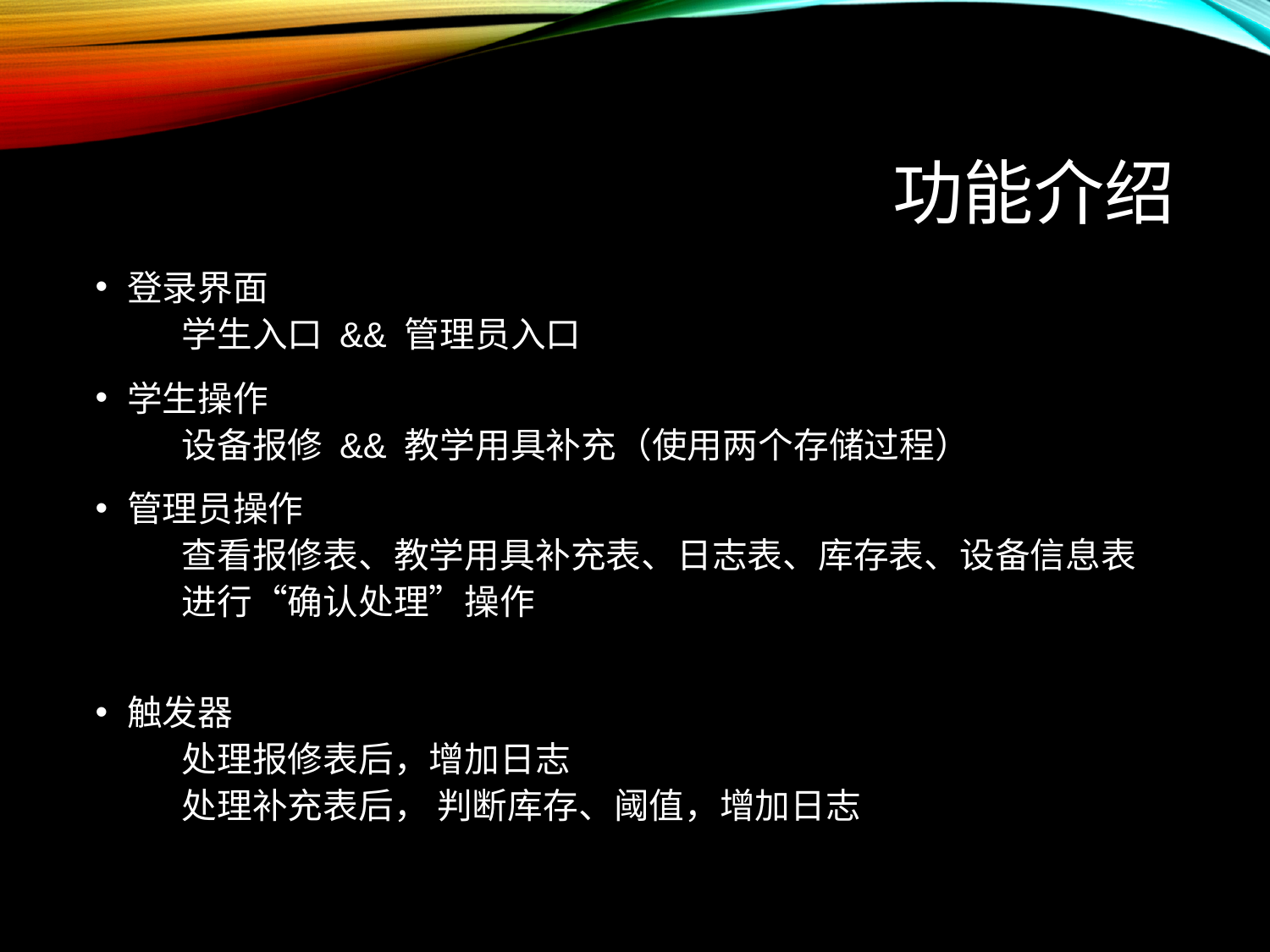

# 功能介绍
登录界面
       学生入口 && 管理员入口
学生操作
       设备报修 && 教学用具补充（使用两个存储过程）
管理员操作
       查看报修表、教学用具补充表、日志表、库存表、设备信息表
       进行“确认处理”操作
触发器
       处理报修表后，增加日志
       处理补充表后， 判断库存、阈值，增加日志